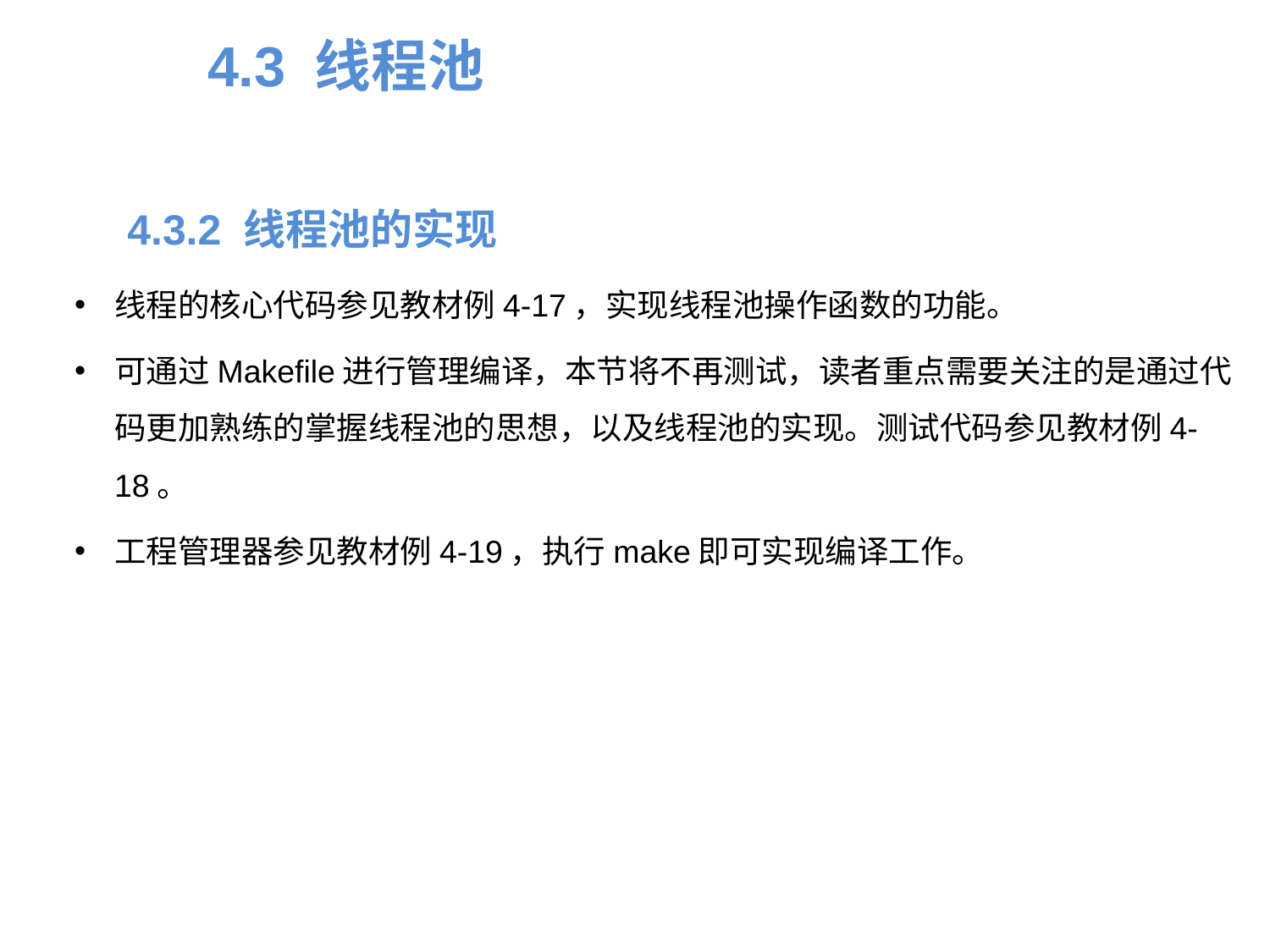

4.3 线程池
4.3.2 线程池的实现
线程的核心代码参见教材例4-17，实现线程池操作函数的功能。
可通过Makefile进行管理编译，本节将不再测试，读者重点需要关注的是通过代码更加熟练的掌握线程池的思想，以及线程池的实现。测试代码参见教材例4-18。
工程管理器参见教材例4-19，执行make即可实现编译工作。